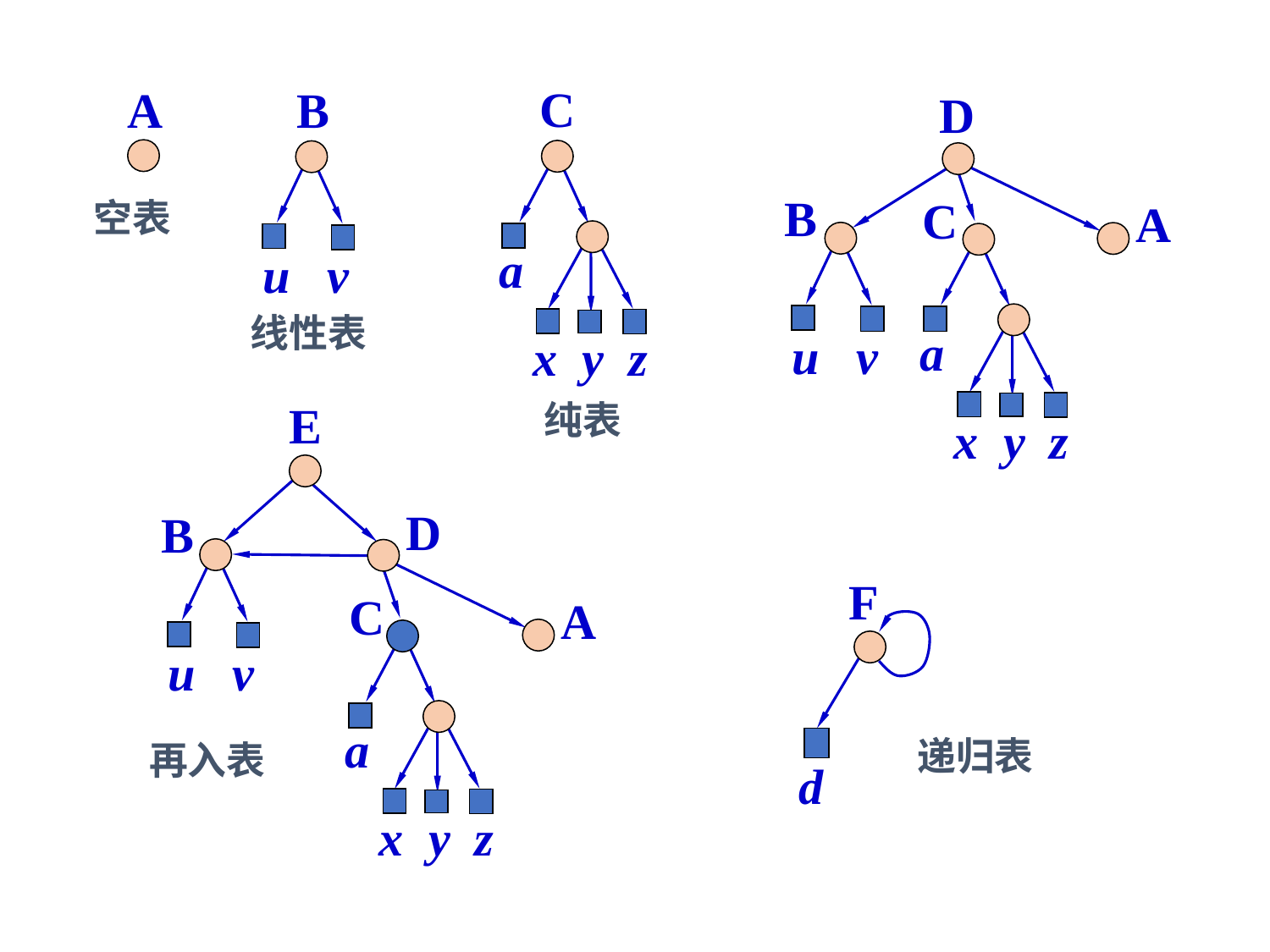

C
B
A
D

a

x  y  z

B
C
A

a

x  y  z
u   v
空表
u   v
线性表
E

D
B

C
A

a

x  y  z
u   v
纯表
F

递归表

再入表
d